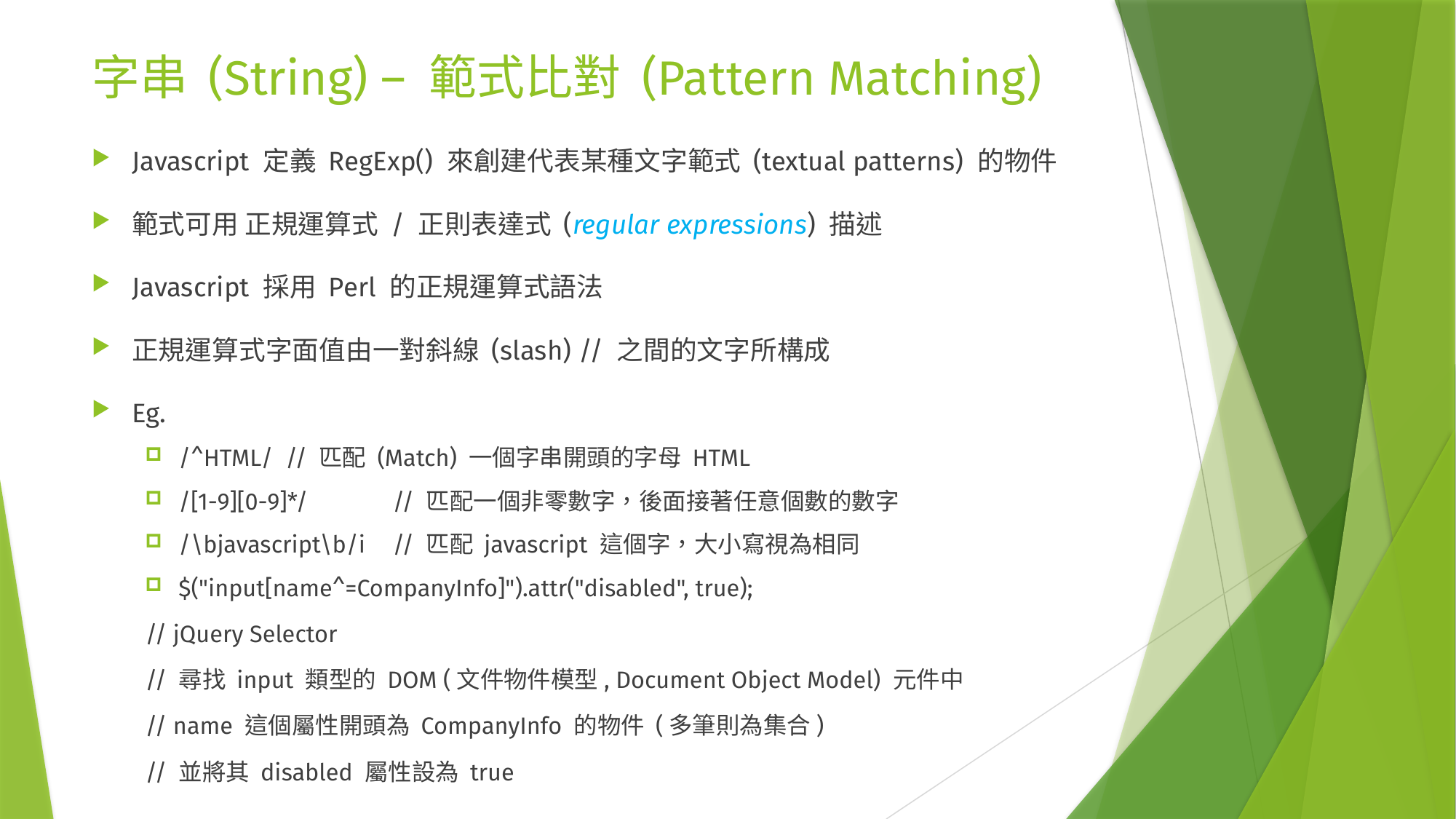

# 字串 (String) – 範式比對 (Pattern Matching)
Javascript 定義 RegExp() 來創建代表某種文字範式 (textual patterns) 的物件
範式可用 正規運算式 / 正則表達式 (regular expressions) 描述
Javascript 採用 Perl 的正規運算式語法
正規運算式字面值由一對斜線 (slash) // 之間的文字所構成
Eg.
/^HTML/				// 匹配 (Match) 一個字串開頭的字母 HTML
/[1-9][0-9]*/			// 匹配一個非零數字，後面接著任意個數的數字
/\bjavascript\b/i		// 匹配 javascript 這個字，大小寫視為相同
$("input[name^=CompanyInfo]").attr("disabled", true);
	// jQuery Selector
	// 尋找 input 類型的 DOM (文件物件模型, Document Object Model) 元件中
	// name 這個屬性開頭為 CompanyInfo 的物件 (多筆則為集合)
	// 並將其 disabled 屬性設為 true